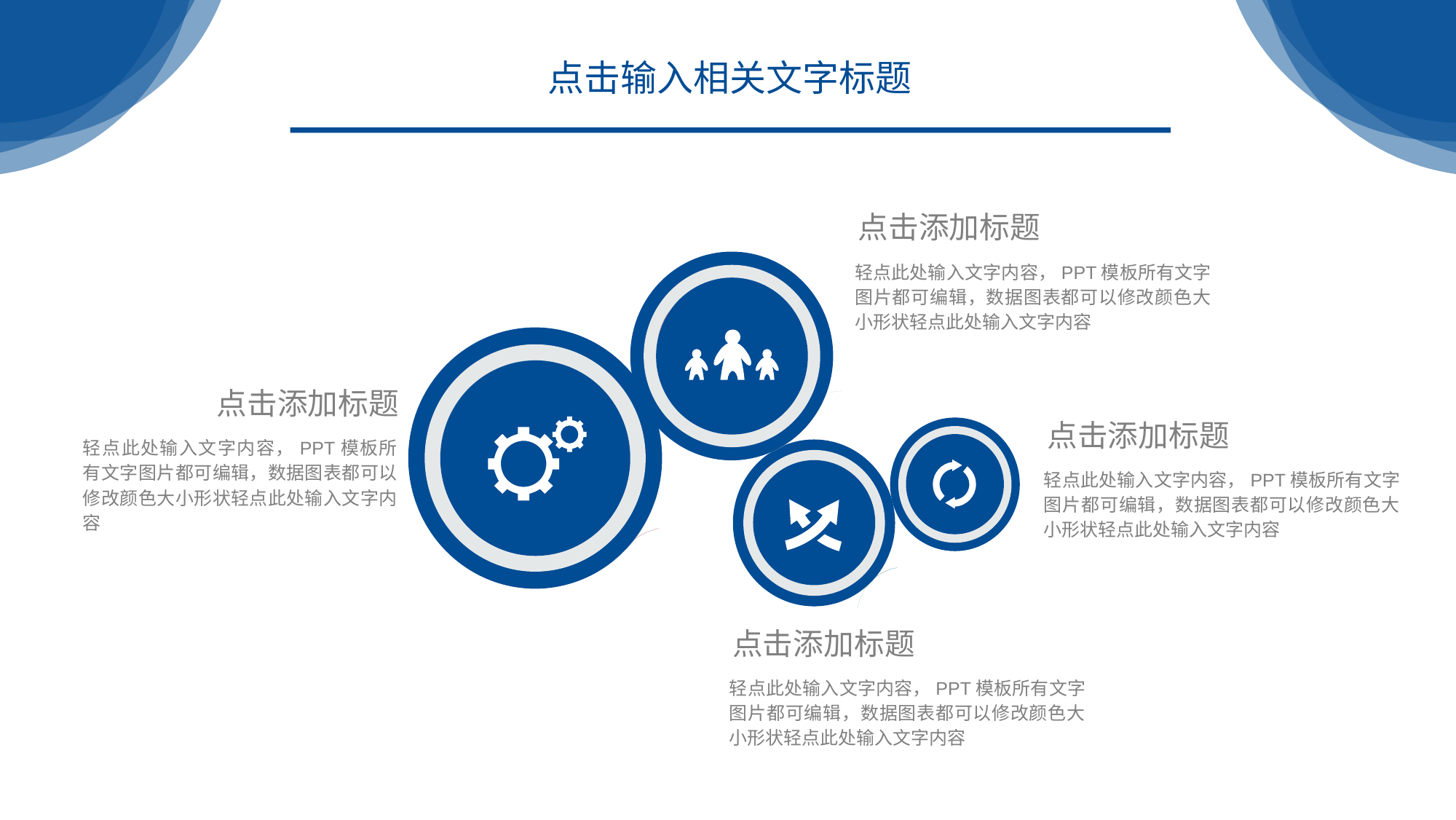

点击输入相关文字标题

点击添加标题
轻点此处输入文字内容，PPT模板所有文字图片都可编辑，数据图表都可以修改颜色大小形状轻点此处输入文字内容

点击添加标题
轻点此处输入文字内容，PPT模板所有文字图片都可编辑，数据图表都可以修改颜色大小形状轻点此处输入文字内容
点击添加标题
轻点此处输入文字内容，PPT模板所有文字图片都可编辑，数据图表都可以修改颜色大小形状轻点此处输入文字内容

点击添加标题
轻点此处输入文字内容，PPT模板所有文字图片都可编辑，数据图表都可以修改颜色大小形状轻点此处输入文字内容